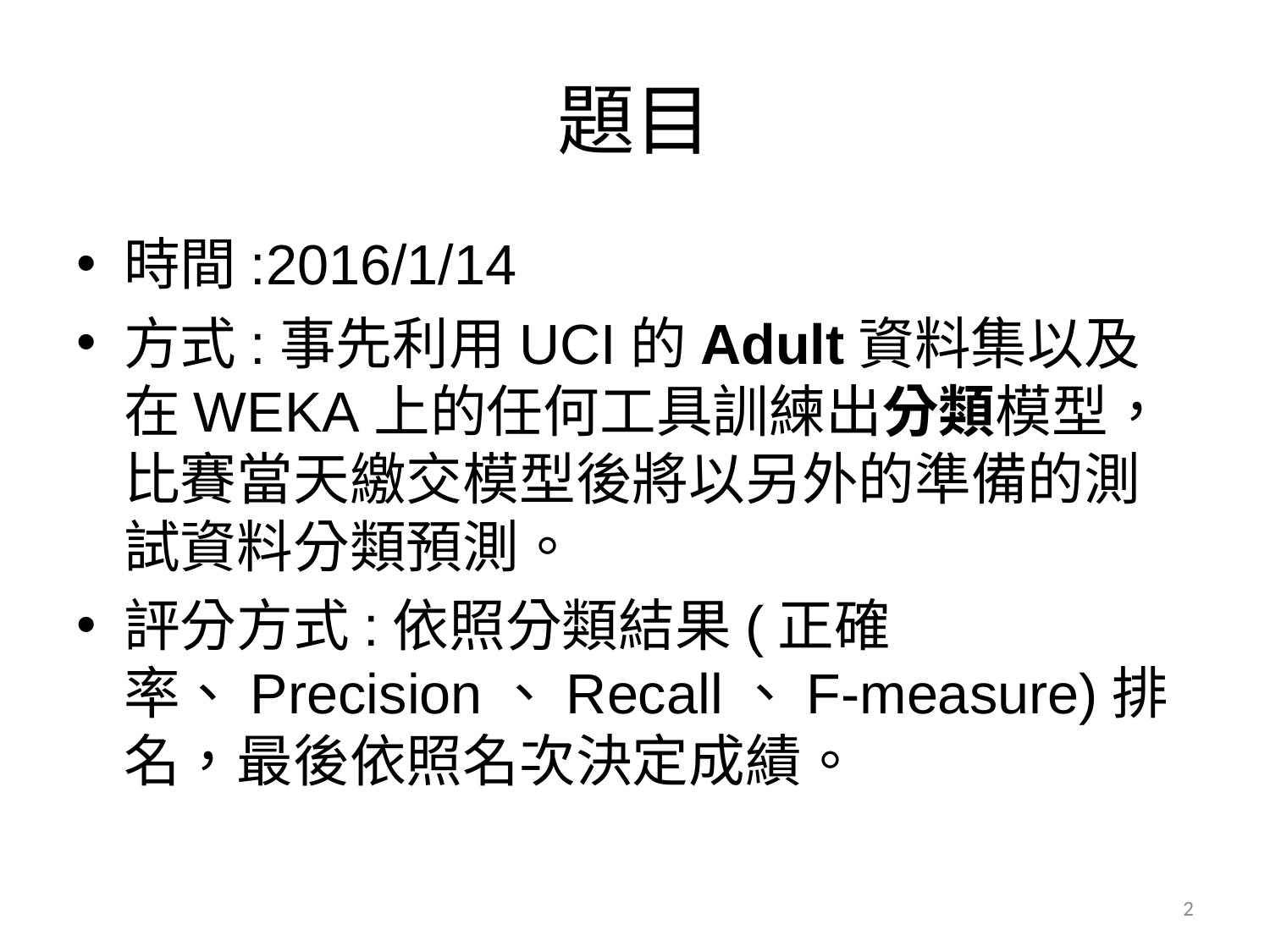

# 題目
時間:2016/1/14
方式:事先利用UCI的Adult資料集以及在WEKA上的任何工具訓練出分類模型，比賽當天繳交模型後將以另外的準備的測試資料分類預測。
評分方式:依照分類結果(正確率、Precision、Recall、F-measure)排名，最後依照名次決定成績。

2